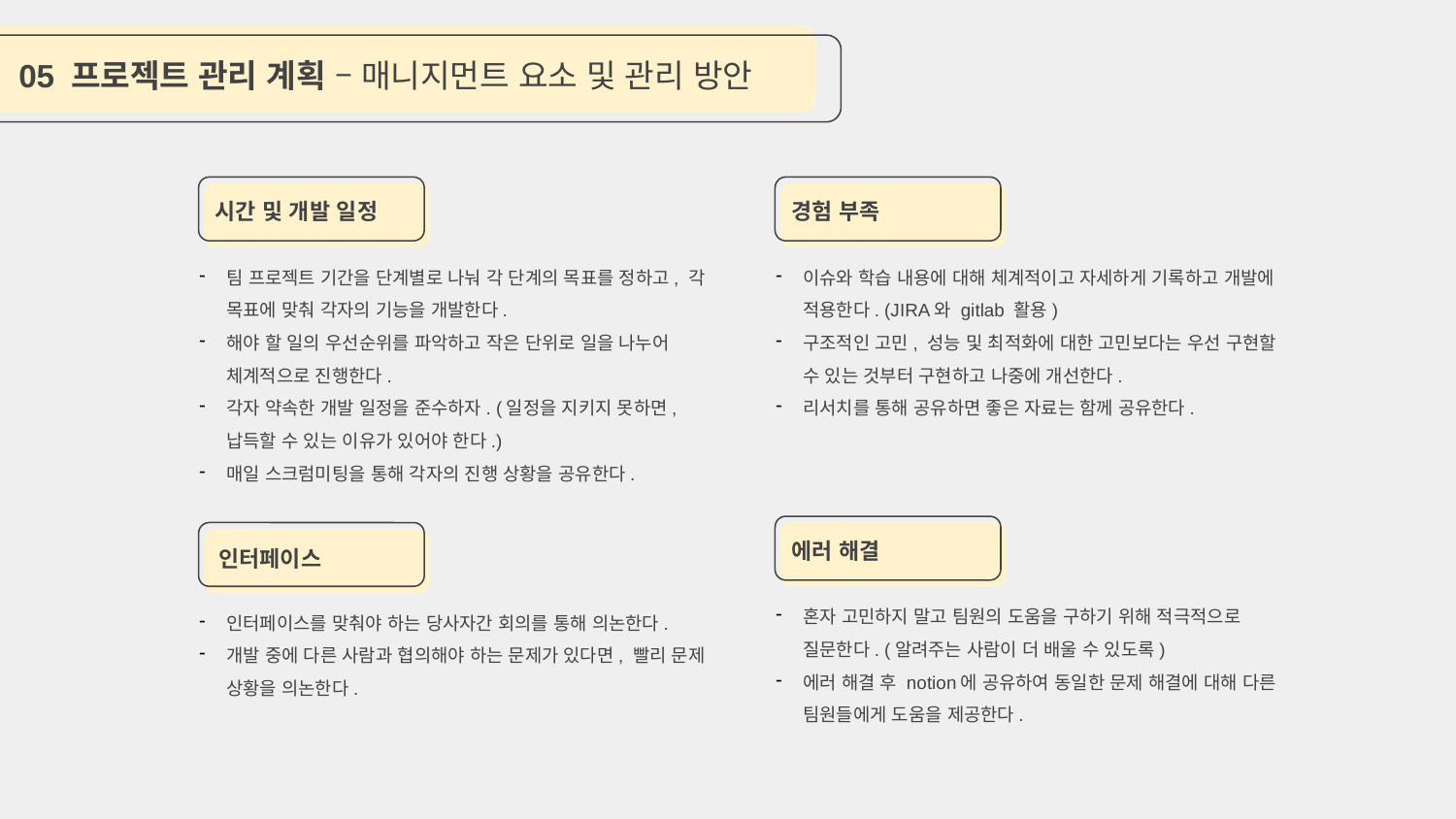

05 프로젝트 관리 계획 – 매니지먼트 요소 및 관리 방안
시간 및 개발 일정

팀 프로젝트 기간을 단계별로 나눠 각 단계의 목표를 정하고, 각 목표에 맞춰 각자의 기능을 개발한다.
해야 할 일의 우선순위를 파악하고 작은 단위로 일을 나누어 체계적으로 진행한다.
각자 약속한 개발 일정을 준수하자. (일정을 지키지 못하면, 납득할 수 있는 이유가 있어야 한다.)
매일 스크럼미팅을 통해 각자의 진행 상황을 공유한다.
경험 부족

이슈와 학습 내용에 대해 체계적이고 자세하게 기록하고 개발에 적용한다. (JIRA와 gitlab 활용)
구조적인 고민, 성능 및 최적화에 대한 고민보다는 우선 구현할 수 있는 것부터 구현하고 나중에 개선한다.
리서치를 통해 공유하면 좋은 자료는 함께 공유한다.
에러 해결

혼자 고민하지 말고 팀원의 도움을 구하기 위해 적극적으로 질문한다. (알려주는 사람이 더 배울 수 있도록)
에러 해결 후 notion에 공유하여 동일한 문제 해결에 대해 다른 팀원들에게 도움을 제공한다.
인터페이스

인터페이스를 맞춰야 하는 당사자간 회의를 통해 의논한다.
개발 중에 다른 사람과 협의해야 하는 문제가 있다면, 빨리 문제 상황을 의논한다.